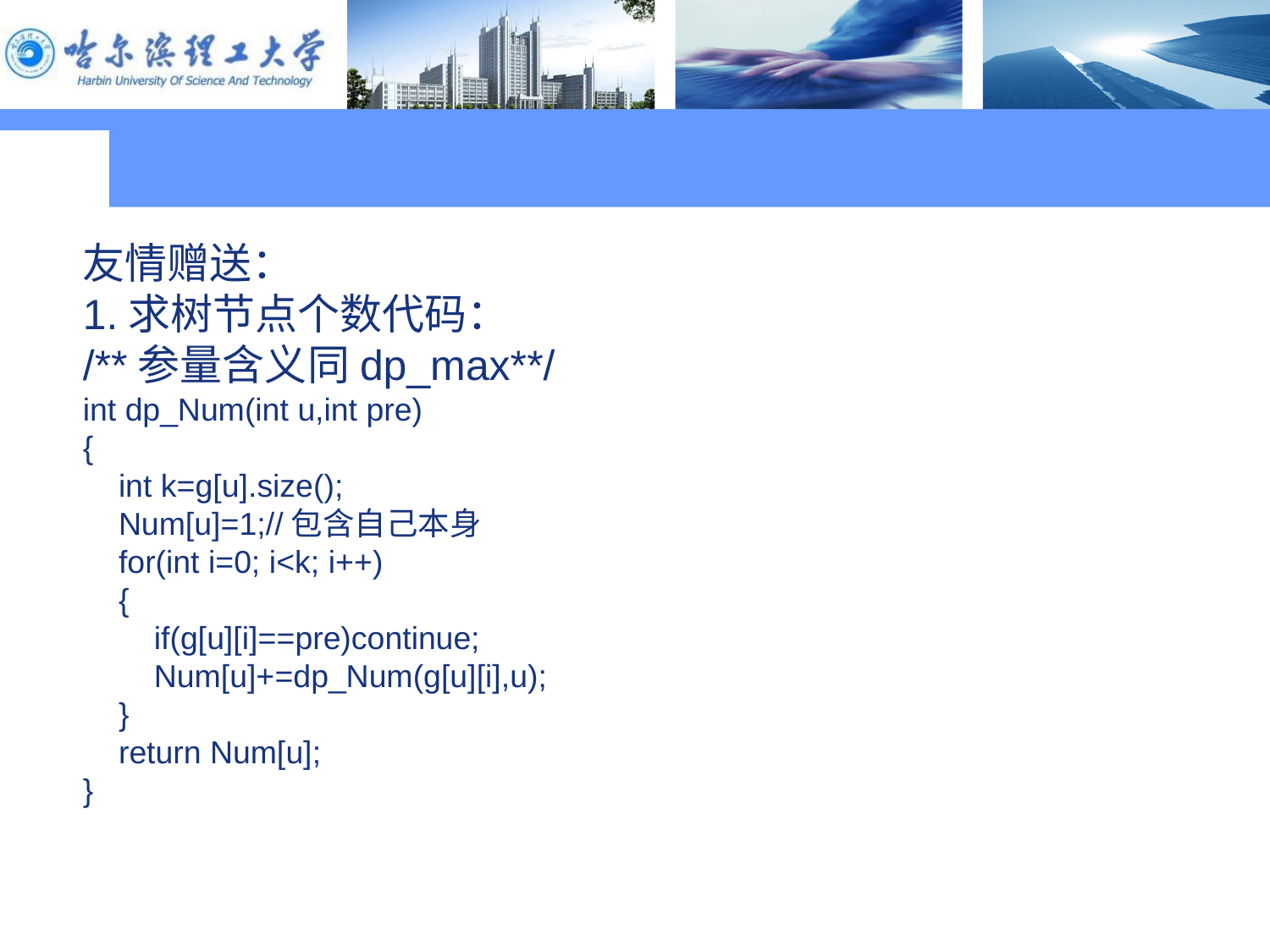

友情赠送：
1.求树节点个数代码：
/**参量含义同dp_max**/
int dp_Num(int u,int pre)
{
    int k=g[u].size();
    Num[u]=1;//包含自己本身
    for(int i=0; i<k; i++)
    {
        if(g[u][i]==pre)continue;
        Num[u]+=dp_Num(g[u][i],u);
    }
    return Num[u];
}